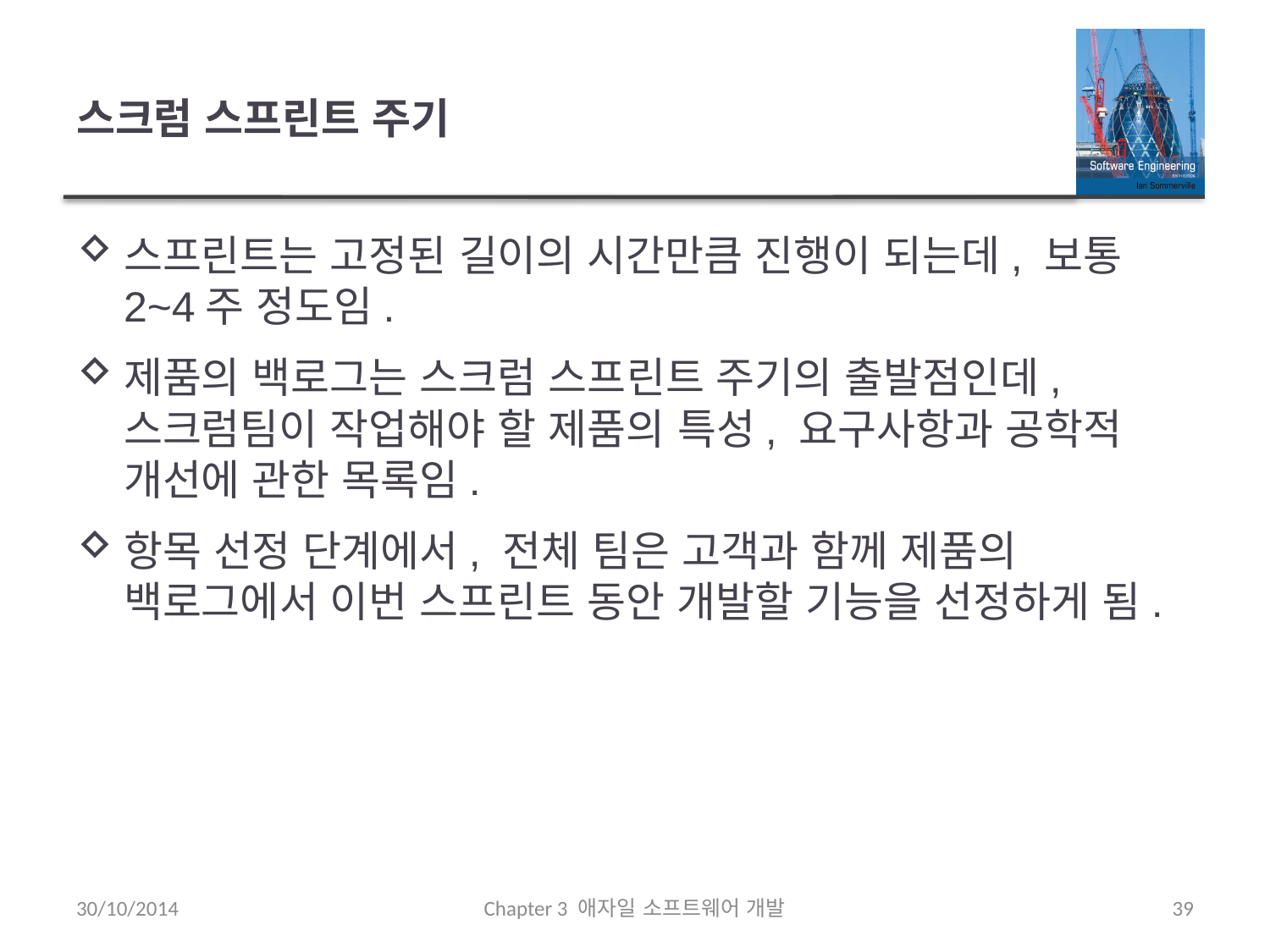

# 스크럼 스프린트 주기
스프린트는 고정된 길이의 시간만큼 진행이 되는데, 보통 2~4주 정도임.
제품의 백로그는 스크럼 스프린트 주기의 출발점인데, 스크럼팀이 작업해야 할 제품의 특성, 요구사항과 공학적 개선에 관한 목록임.
항목 선정 단계에서, 전체 팀은 고객과 함께 제품의 백로그에서 이번 스프린트 동안 개발할 기능을 선정하게 됨.
30/10/2014
Chapter 3 애자일 소프트웨어 개발
39